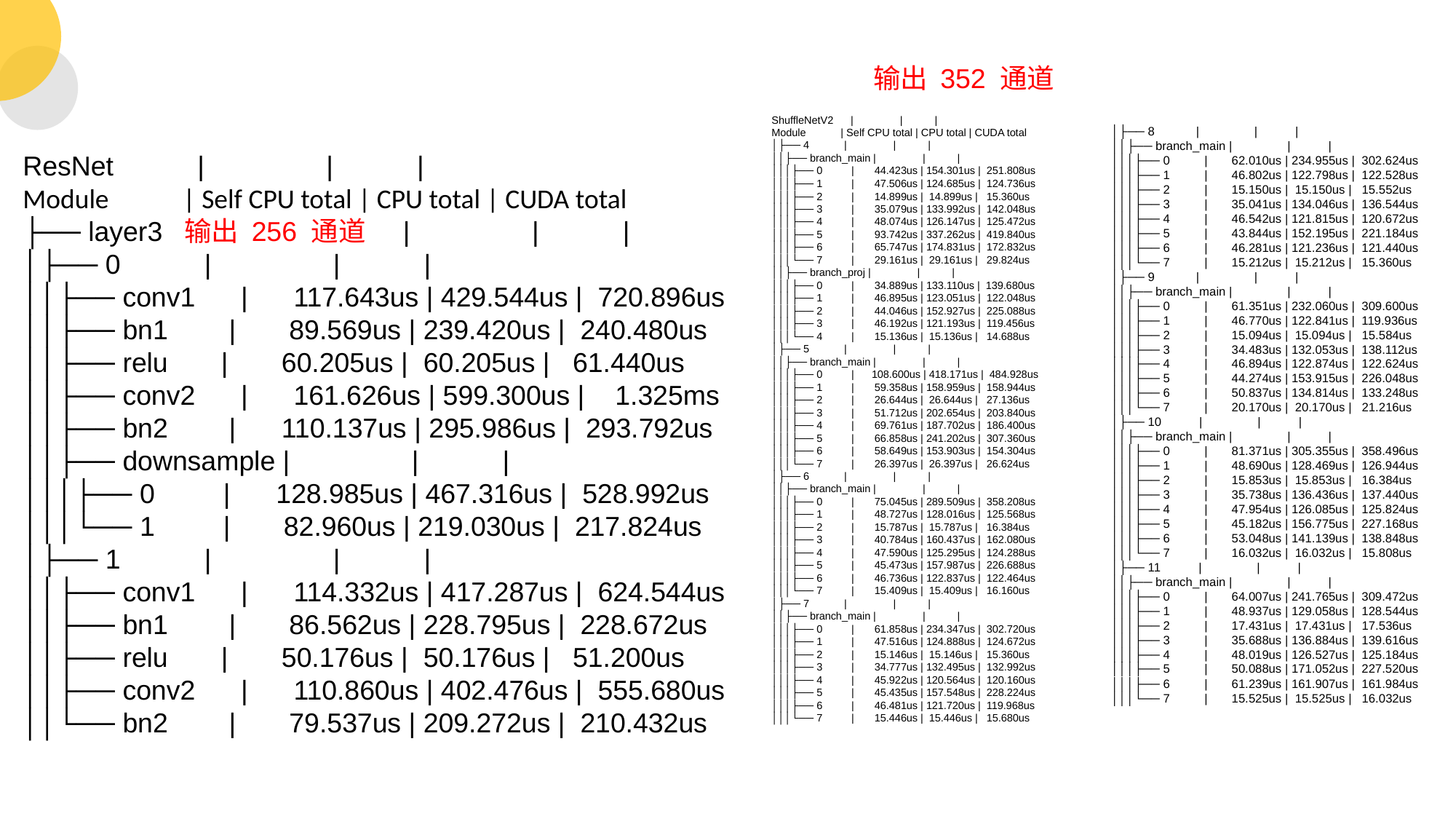

输出 352 通道
ShuffleNetV2      |                |           |
Module            | Self CPU total | CPU total | CUDA total
│├── 4            |                |           |
││├── branch_main |                |           |
│││├── 0          |       44.423us | 154.301us |  251.808us
│││├── 1          |       47.506us | 124.685us |  124.736us
│││├── 2          |       14.899us |  14.899us |   15.360us
│││├── 3          |       35.079us | 133.992us |  142.048us
│││├── 4          |       48.074us | 126.147us |  125.472us
│││├── 5          |       93.742us | 337.262us |  419.840us
│││├── 6          |       65.747us | 174.831us |  172.832us
│││└── 7          |       29.161us |  29.161us |   29.824us
││├── branch_proj |                |           |
│││├── 0          |       34.889us | 133.110us |  139.680us
│││├── 1          |       46.895us | 123.051us |  122.048us
│││├── 2          |       44.046us | 152.927us |  225.088us
│││├── 3          |       46.192us | 121.193us |  119.456us
│││└── 4          |       15.136us |  15.136us |   14.688us
│├── 5            |                |           |
││├── branch_main |                |           |
│││├── 0          |      108.600us | 418.171us |  484.928us
│││├── 1          |       59.358us | 158.959us |  158.944us
│││├── 2          |       26.644us |  26.644us |   27.136us
│││├── 3          |       51.712us | 202.654us |  203.840us
│││├── 4          |       69.761us | 187.702us |  186.400us
│││├── 5          |       66.858us | 241.202us |  307.360us
│││├── 6          |       58.649us | 153.903us |  154.304us
│││└── 7          |       26.397us |  26.397us |   26.624us
│├── 6            |                |           |
││├── branch_main |                |           |
│││├── 0          |       75.045us | 289.509us |  358.208us
│││├── 1          |       48.727us | 128.016us |  125.568us
│││├── 2          |       15.787us |  15.787us |   16.384us
│││├── 3          |       40.784us | 160.437us |  162.080us
│││├── 4          |       47.590us | 125.295us |  124.288us
│││├── 5          |       45.473us | 157.987us |  226.688us
│││├── 6          |       46.736us | 122.837us |  122.464us
│││└── 7          |       15.409us |  15.409us |   16.160us
│├── 7            |                |           |
││├── branch_main |                |           |
│││├── 0          |       61.858us | 234.347us |  302.720us
│││├── 1          |       47.516us | 124.888us |  124.672us
│││├── 2          |       15.146us |  15.146us |   15.360us
│││├── 3          |       34.777us | 132.495us |  132.992us
│││├── 4          |       45.922us | 120.564us |  120.160us
│││├── 5          |       45.435us | 157.548us |  228.224us
│││├── 6          |       46.481us | 121.720us |  119.968us
│││└── 7          |       15.446us |  15.446us |   15.680us
│├── 8            |                |           |
││├── branch_main |                |           |
│││├── 0          |       62.010us | 234.955us |  302.624us
│││├── 1          |       46.802us | 122.798us |  122.528us
│││├── 2          |       15.150us |  15.150us |   15.552us
│││├── 3          |       35.041us | 134.046us |  136.544us
│││├── 4          |       46.542us | 121.815us |  120.672us
│││├── 5          |       43.844us | 152.195us |  221.184us
│││├── 6          |       46.281us | 121.236us |  121.440us
│││└── 7          |       15.212us |  15.212us |   15.360us
│├── 9            |                |           |
││├── branch_main |                |           |
│││├── 0          |       61.351us | 232.060us |  309.600us
│││├── 1          |       46.770us | 122.841us |  119.936us
│││├── 2          |       15.094us |  15.094us |   15.584us
│││├── 3          |       34.483us | 132.053us |  138.112us
│││├── 4          |       46.894us | 122.874us |  122.624us
│││├── 5          |       44.274us | 153.915us |  226.048us
│││├── 6          |       50.837us | 134.814us |  133.248us
│││└── 7          |       20.170us |  20.170us |   21.216us
│├── 10           |                |           |
││├── branch_main |                |           |
│││├── 0          |       81.371us | 305.355us |  358.496us
│││├── 1          |       48.690us | 128.469us |  126.944us
│││├── 2          |       15.853us |  15.853us |   16.384us
│││├── 3          |       35.738us | 136.436us |  137.440us
│││├── 4          |       47.954us | 126.085us |  125.824us
│││├── 5          |       45.182us | 156.775us |  227.168us
│││├── 6          |       53.048us | 141.139us |  138.848us
│││└── 7          |       16.032us |  16.032us |   15.808us
│├── 11           |                |           |
││├── branch_main |                |           |
│││├── 0          |       64.007us | 241.765us |  309.472us
│││├── 1          |       48.937us | 129.058us |  128.544us
│││├── 2          |       17.431us |  17.431us |   17.536us
│││├── 3          |       35.688us | 136.884us |  139.616us
│││├── 4          |       48.019us | 126.527us |  125.184us
│││├── 5          |       50.088us | 171.052us |  227.520us
│││├── 6          |       61.239us | 161.907us |  161.984us
│││└── 7          |       15.525us |  15.525us |   16.032us
ResNet           |                |           |
Module            | Self CPU total | CPU total | CUDA total
├── layer3  输出 256 通道     |                |           |
│├── 0           |                |           |
││├── conv1      |      117.643us | 429.544us |  720.896us
││├── bn1        |       89.569us | 239.420us |  240.480us
││├── relu       |       60.205us |  60.205us |   61.440us
││├── conv2      |      161.626us | 599.300us |    1.325ms
││├── bn2        |      110.137us | 295.986us |  293.792us
││├── downsample |                |           |
│││├── 0         |      128.985us | 467.316us |  528.992us
│││└── 1         |       82.960us | 219.030us |  217.824us
│├── 1           |                |           |
││├── conv1      |      114.332us | 417.287us |  624.544us
││├── bn1        |       86.562us | 228.795us |  228.672us
││├── relu       |       50.176us |  50.176us |   51.200us
││├── conv2      |      110.860us | 402.476us |  555.680us
││└── bn2        |       79.537us | 209.272us |  210.432us